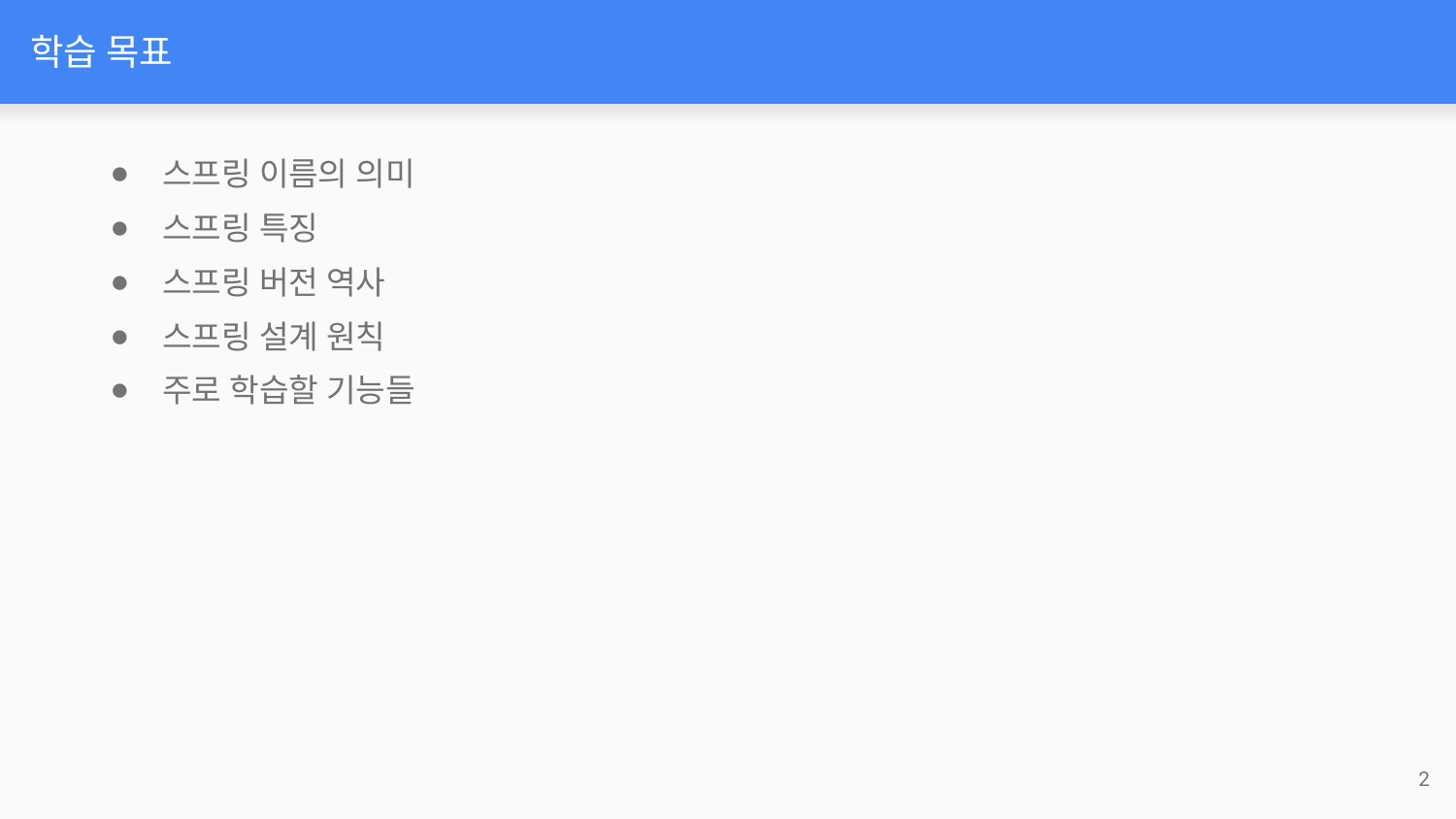

# 학습 목표
스프링 이름의 의미
스프링 특징
스프링 버전 역사
스프링 설계 원칙
주로 학습할 기능들
2